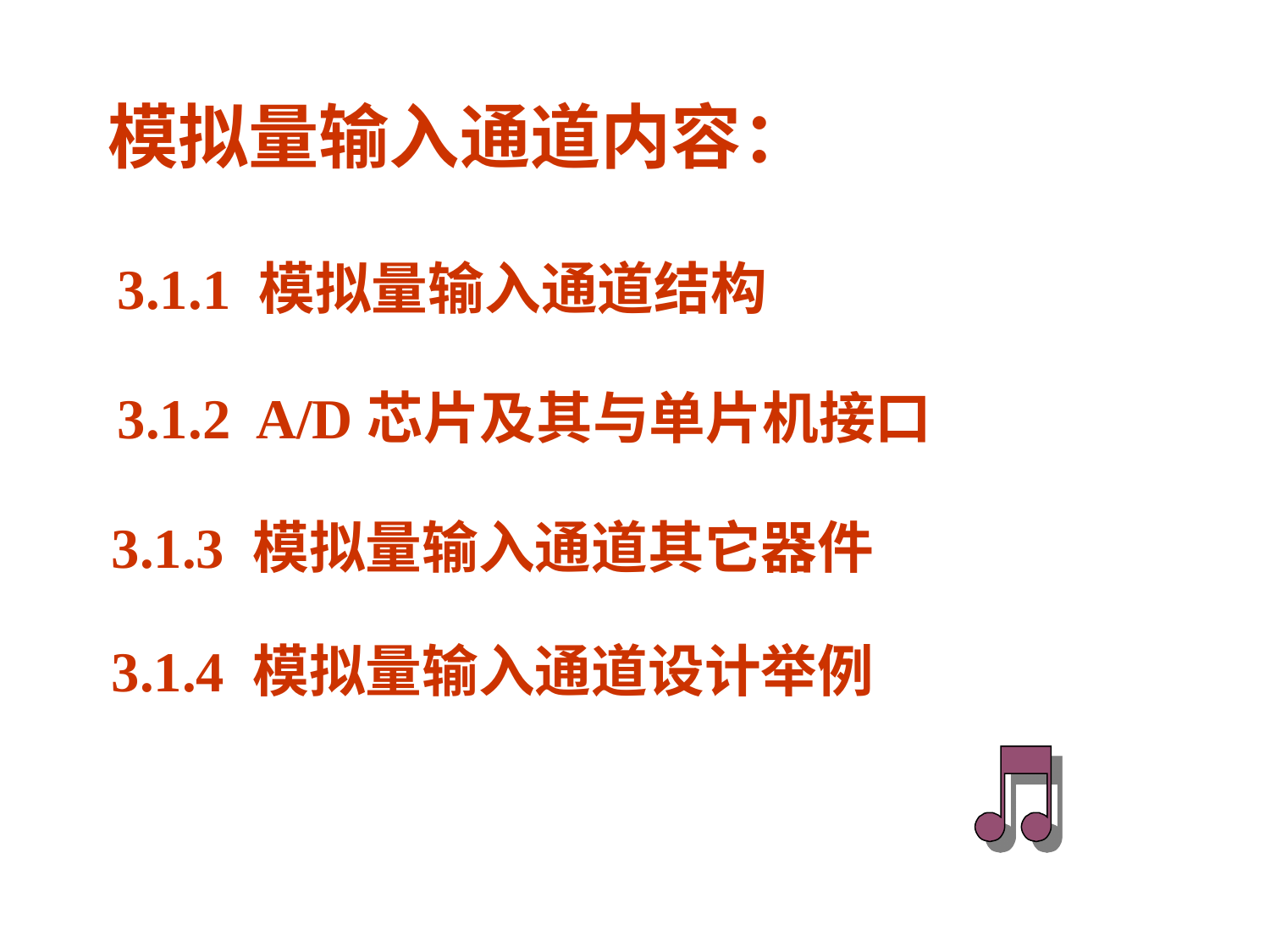

模拟量输入通道内容：
3.1.1 模拟量输入通道结构
3.1.2  A/D芯片及其与单片机接口
3.1.3 模拟量输入通道其它器件
3.1.4 模拟量输入通道设计举例